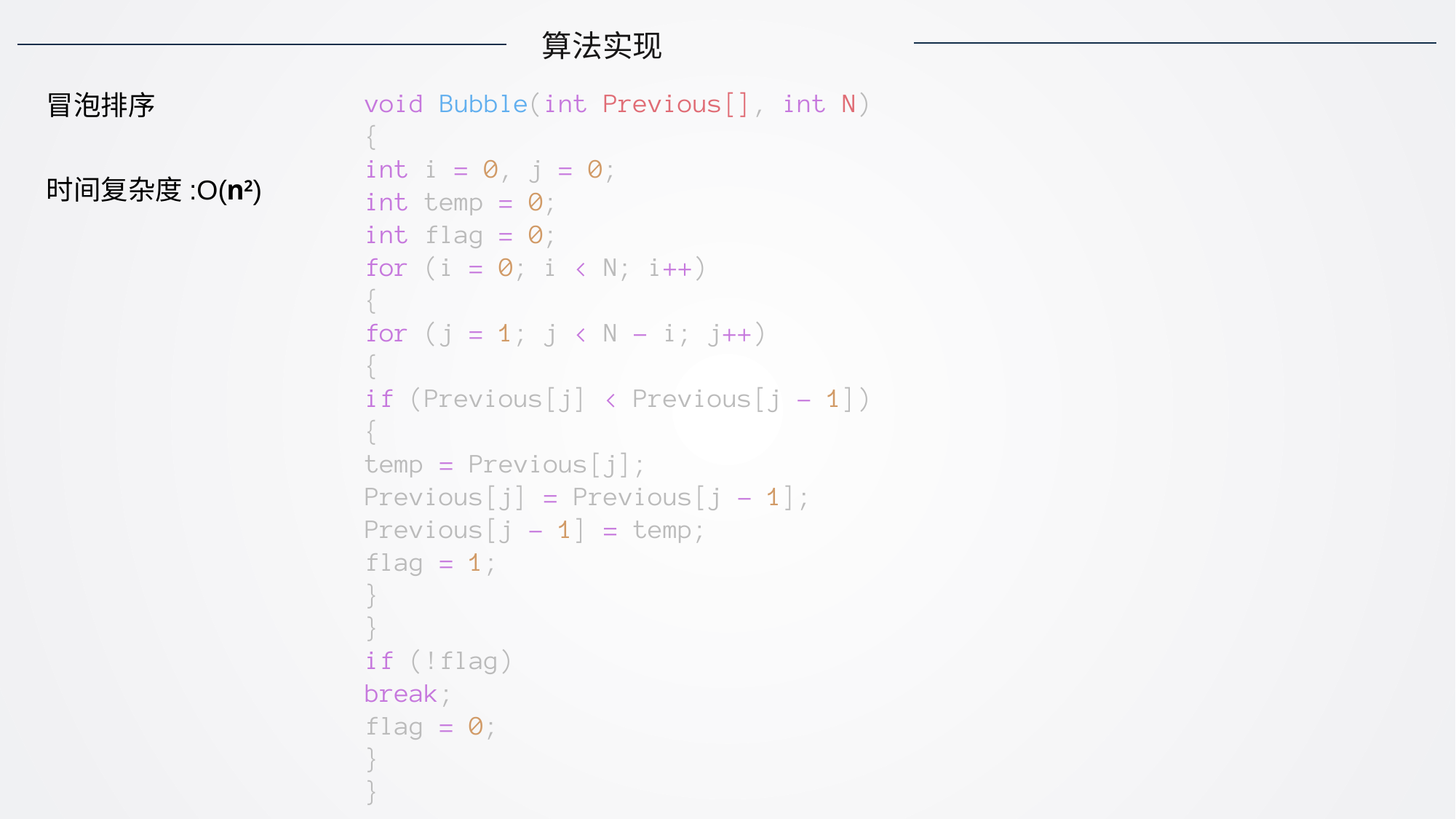

算法实现

void Bubble(int Previous[], int N)
{
int i = 0, j = 0;
int temp = 0;
int flag = 0;
for (i = 0; i < N; i++)
{
for (j = 1; j < N - i; j++)
{
if (Previous[j] < Previous[j - 1])
{
temp = Previous[j];
Previous[j] = Previous[j - 1];
Previous[j - 1] = temp;
flag = 1;
}
}
if (!flag)
break;
flag = 0;
}
}
冒泡排序
时间复杂度:O(n2)